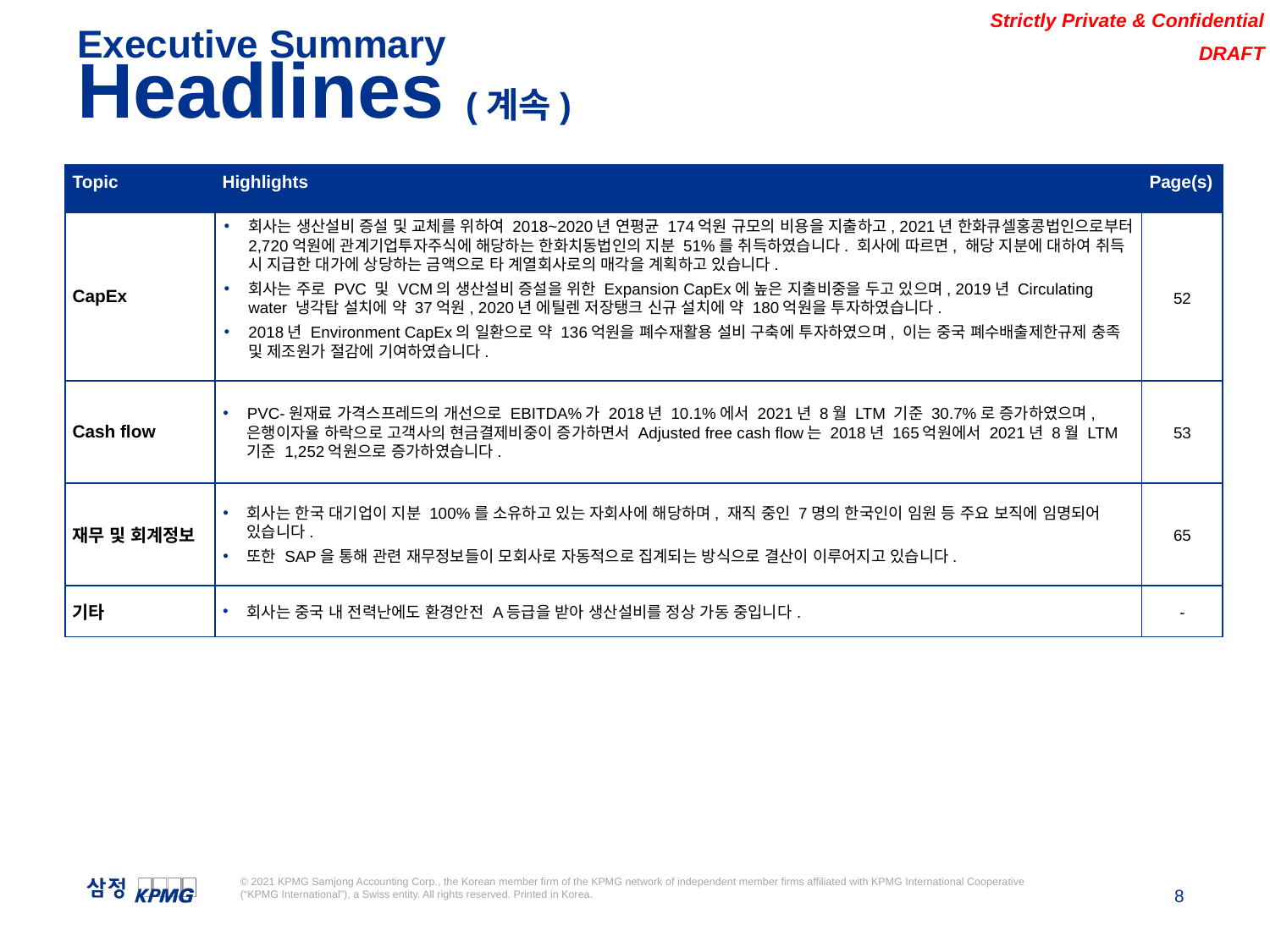

Executive Summary
Headlines (계속)
| Topic | Highlights | Page(s) |
| --- | --- | --- |
| CapEx |  | 52 |
| Cash flow |  | 53 |
| 재무 및 회계정보 |  | 65 |
| 기타 | 회사는 중국 내 전력난에도 환경안전 A등급을 받아 생산설비를 정상 가동 중입니다. | - |
회사는 생산설비 증설 및 교체를 위하여 2018~2020년 연평균 174억원 규모의 비용을 지출하고, 2021년 한화큐셀홍콩법인으로부터 2,720억원에 관계기업투자주식에 해당하는 한화치동법인의 지분 51%를 취득하였습니다. 회사에 따르면, 해당 지분에 대하여 취득 시 지급한 대가에 상당하는 금액으로 타 계열회사로의 매각을 계획하고 있습니다.
회사는 주로 PVC 및 VCM의 생산설비 증설을 위한 Expansion CapEx에 높은 지출비중을 두고 있으며, 2019년 Circulating water 냉각탑 설치에 약 37억원, 2020년 에틸렌 저장탱크 신규 설치에 약 180억원을 투자하였습니다.
2018년 Environment CapEx의 일환으로 약 136억원을 폐수재활용 설비 구축에 투자하였으며, 이는 중국 폐수배출제한규제 충족 및 제조원가 절감에 기여하였습니다.
PVC-원재료 가격스프레드의 개선으로 EBITDA%가 2018년 10.1%에서 2021년 8월 LTM 기준 30.7%로 증가하였으며, 은행이자율 하락으로 고객사의 현금결제비중이 증가하면서 Adjusted free cash flow는 2018년 165억원에서 2021년 8월 LTM 기준 1,252억원으로 증가하였습니다.
회사는 한국 대기업이 지분 100%를 소유하고 있는 자회사에 해당하며, 재직 중인 7명의 한국인이 임원 등 주요 보직에 임명되어 있습니다.
또한 SAP을 통해 관련 재무정보들이 모회사로 자동적으로 집계되는 방식으로 결산이 이루어지고 있습니다.